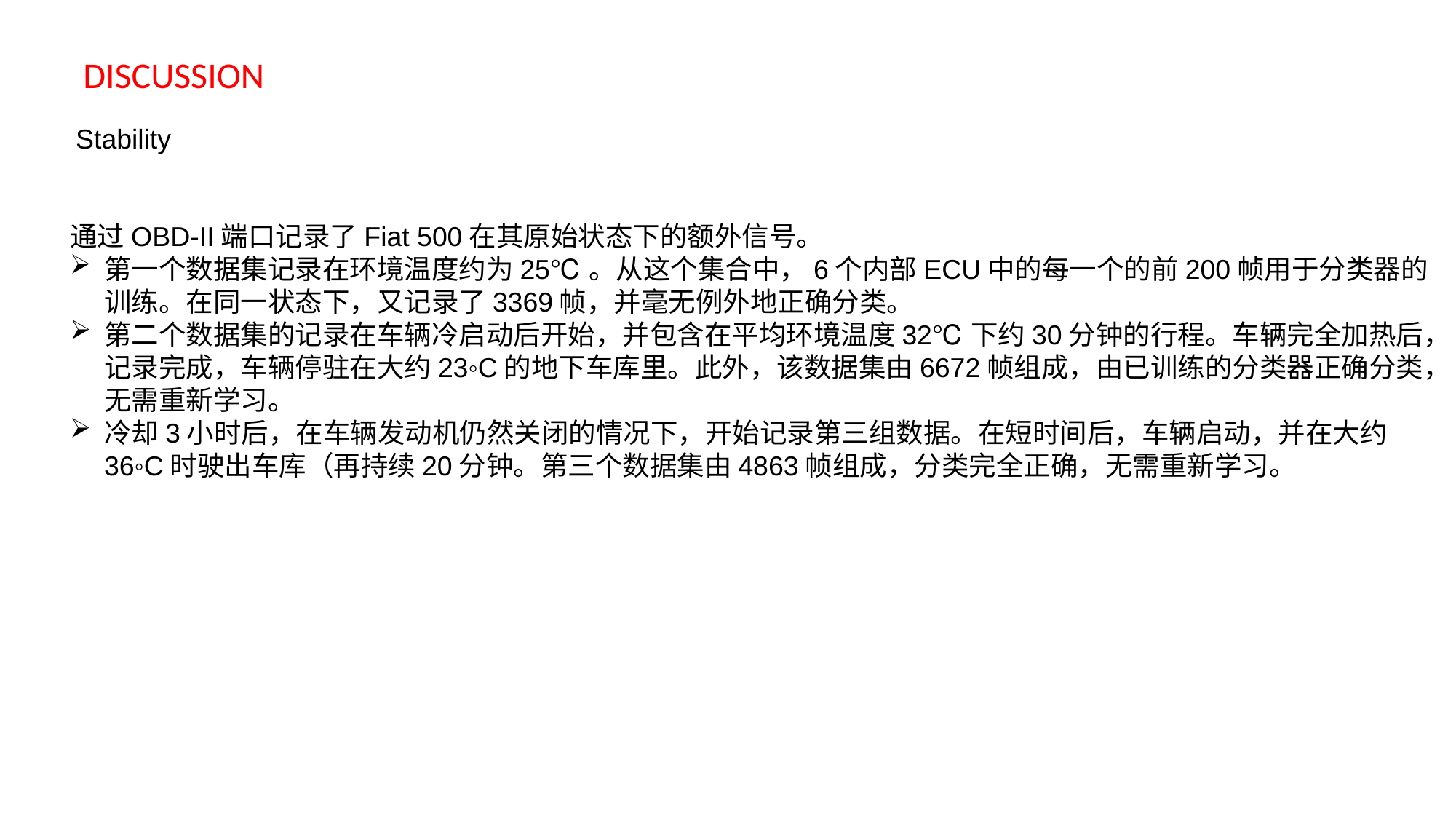

DISCUSSION
Stability
通过OBD-II端口记录了Fiat 500在其原始状态下的额外信号。
第一个数据集记录在环境温度约为25℃。从这个集合中，6个内部ECU中的每一个的前200帧用于分类器的训练。在同一状态下，又记录了3369帧，并毫无例外地正确分类。
第二个数据集的记录在车辆冷启动后开始，并包含在平均环境温度32℃下约30分钟的行程。车辆完全加热后，记录完成，车辆停驻在大约23◦C的地下车库里。此外，该数据集由6672帧组成，由已训练的分类器正确分类，无需重新学习。
冷却3小时后，在车辆发动机仍然关闭的情况下，开始记录第三组数据。在短时间后，车辆启动，并在大约36◦C时驶出车库（再持续20分钟。第三个数据集由4863帧组成，分类完全正确，无需重新学习。